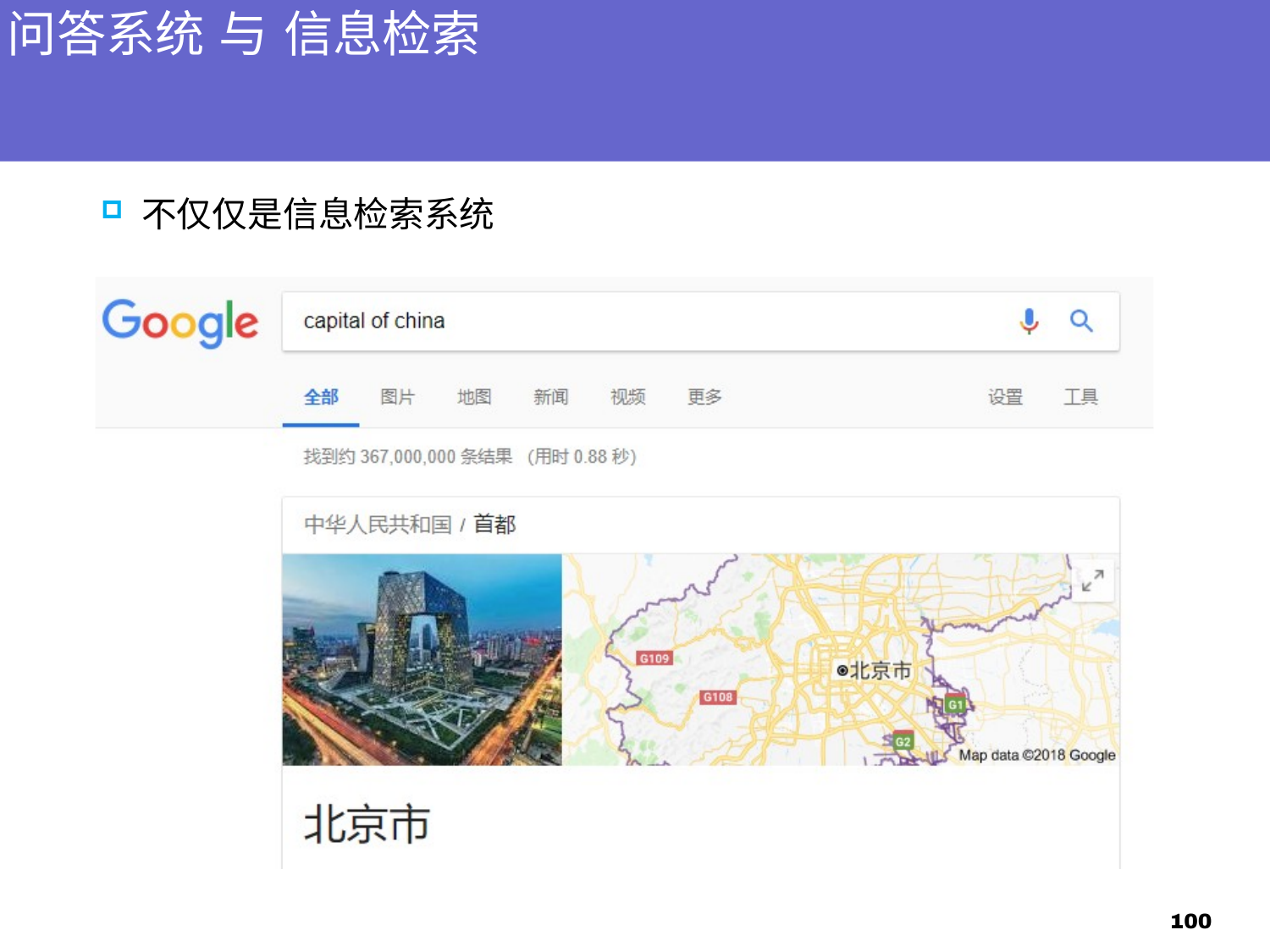

# 问答系统 与 信息检索
搜索引擎在逐渐向问答系统发展
不仅仅是信息检索系统

100